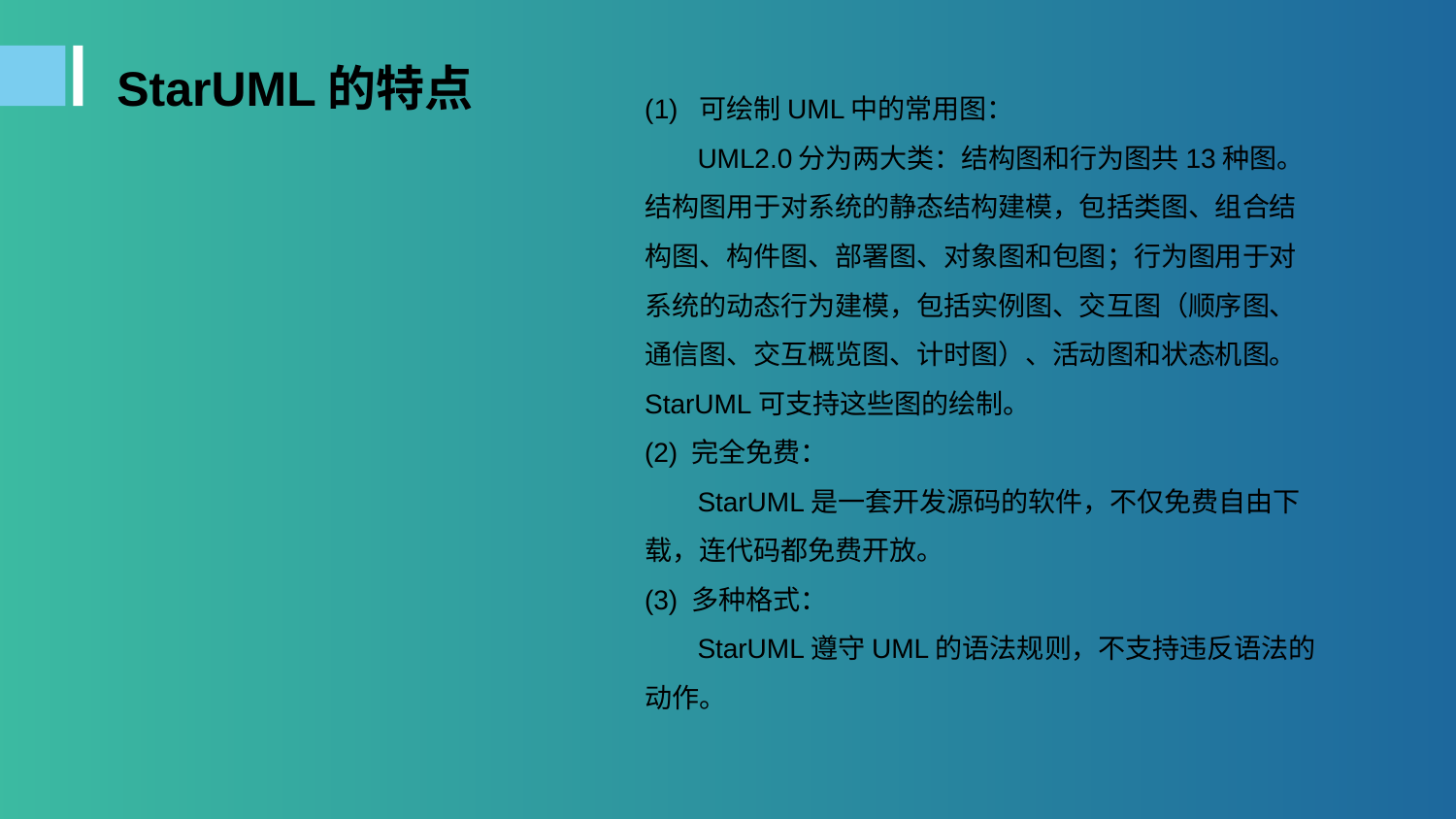

StarUML的特点
可绘制UML中的常用图：
       UML2.0分为两大类：结构图和行为图共13种图。结构图用于对系统的静态结构建模，包括类图、组合结构图、构件图、部署图、对象图和包图；行为图用于对系统的动态行为建模，包括实例图、交互图（顺序图、通信图、交互概览图、计时图）、活动图和状态机图。StarUML可支持这些图的绘制。
(2) 完全免费：
       StarUML是一套开发源码的软件，不仅免费自由下载，连代码都免费开放。
(3) 多种格式：
       StarUML遵守UML的语法规则，不支持违反语法的动作。